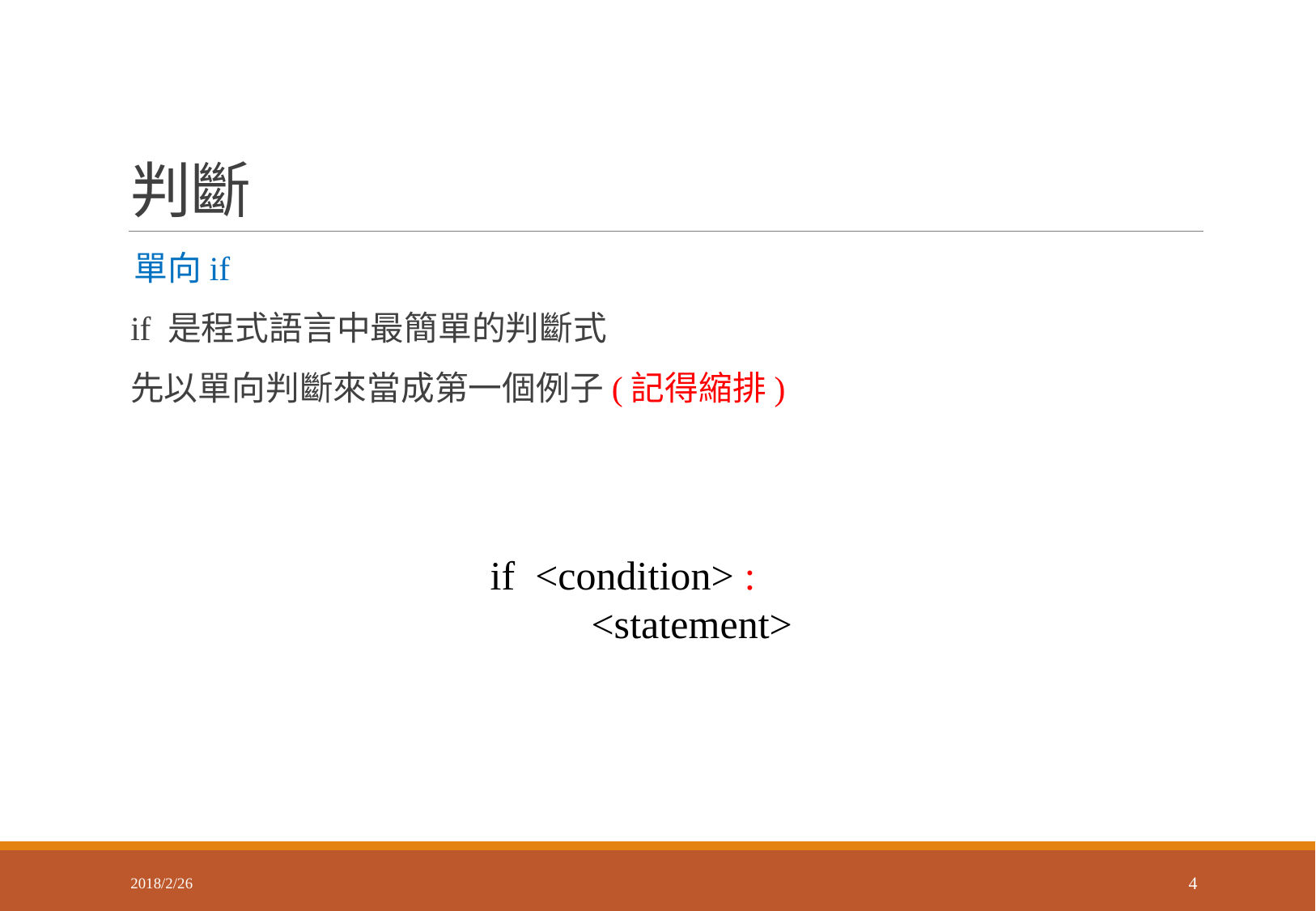

# 判斷
 單向if
if 是程式語言中最簡單的判斷式
先以單向判斷來當成第一個例子(記得縮排)

if  <condition> :
          <statement>
2018/2/26
4